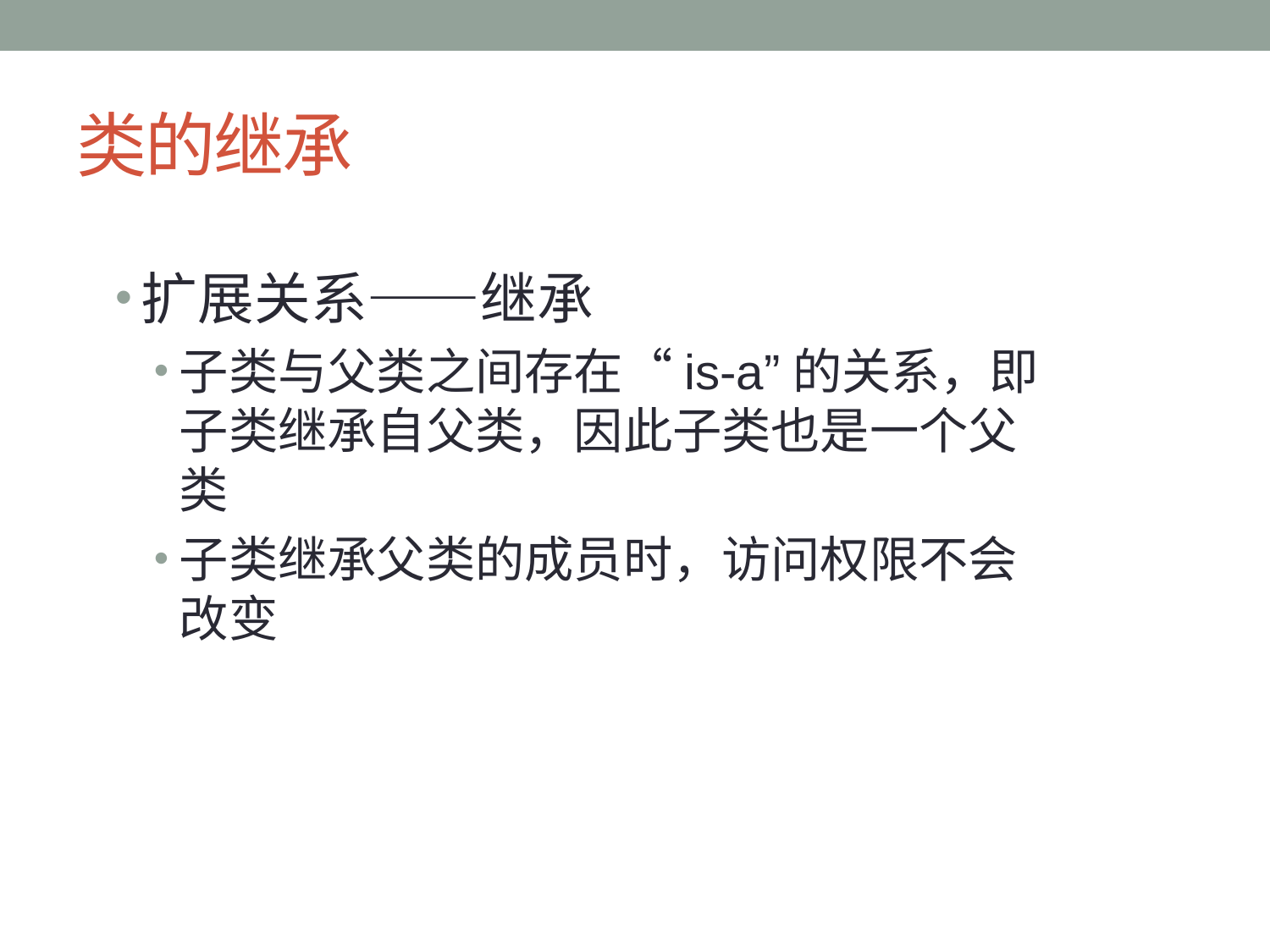

# 类的继承
扩展关系——继承
子类与父类之间存在“is-a”的关系，即子类继承自父类，因此子类也是一个父类
子类继承父类的成员时，访问权限不会改变